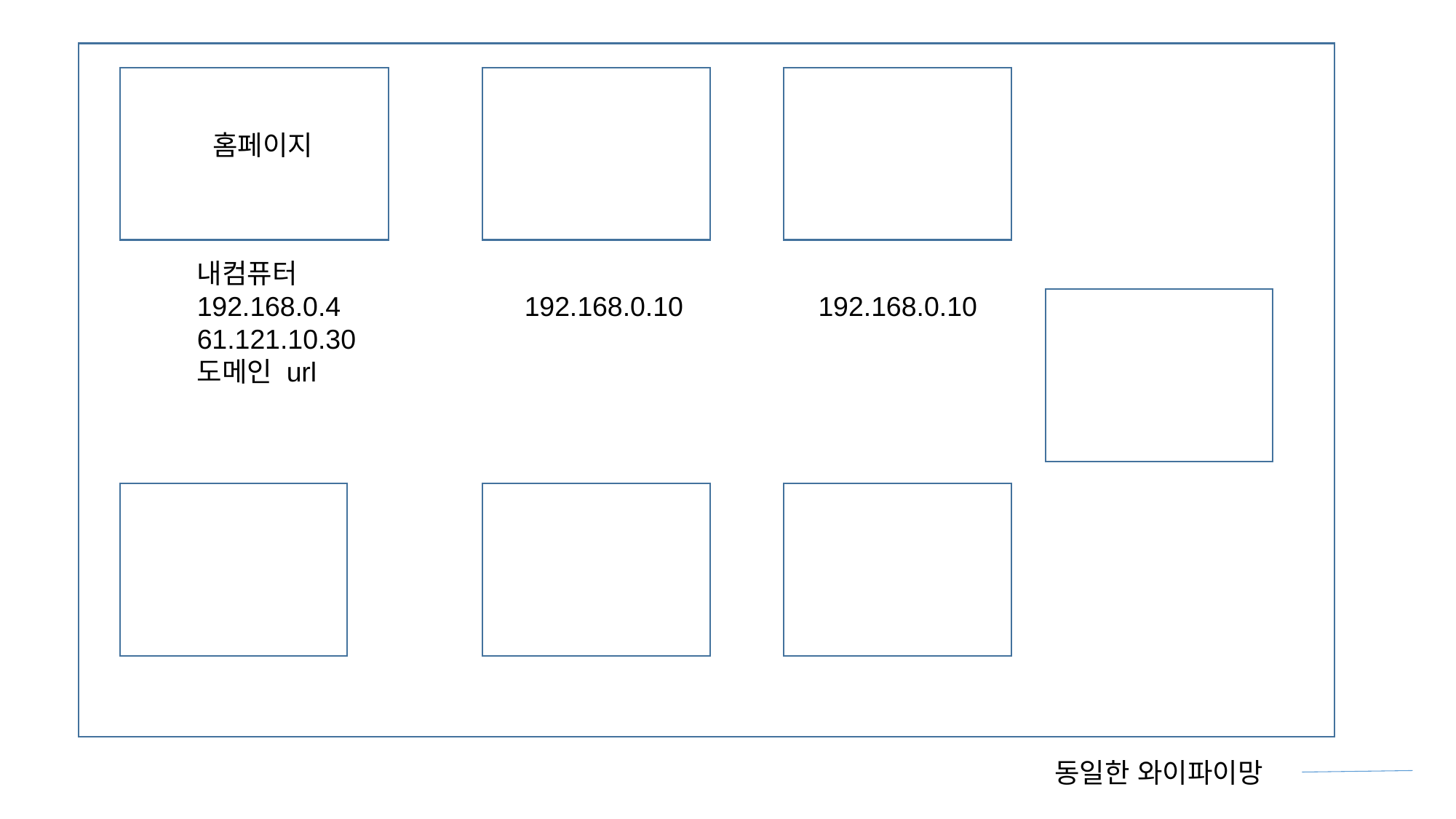

홈페이지
내컴퓨터
192.168.0.4
61.121.10.30
도메인 url

192.168.0.10

192.168.0.10

동일한 와이파이망